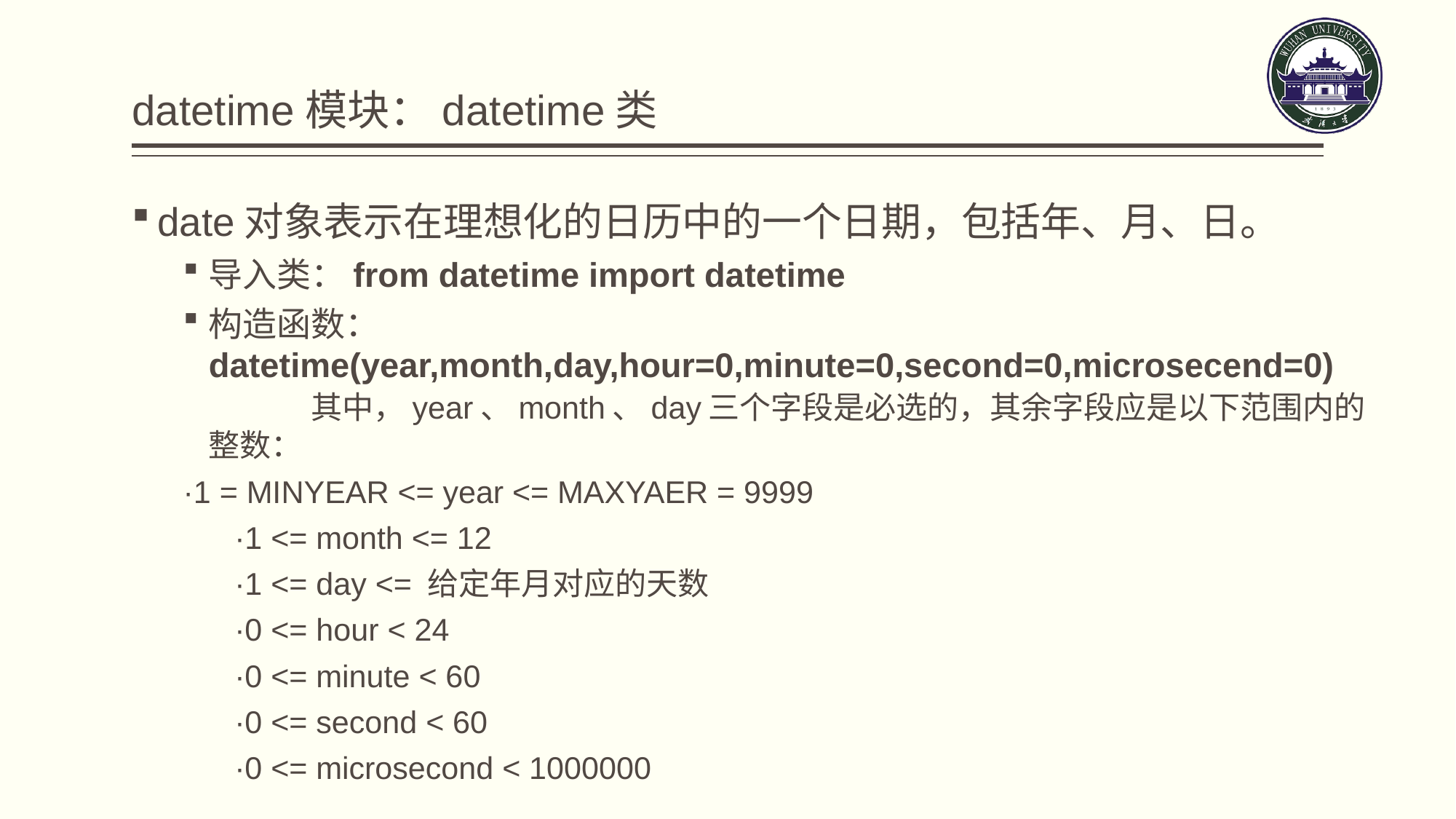

# datetime模块：datetime类
date对象表示在理想化的日历中的一个日期，包括年、月、日。
导入类：from datetime import datetime
构造函数：datetime(year,month,day,hour=0,minute=0,second=0,microsecend=0) 	其中，year、month、day三个字段是必选的，其余字段应是以下范围内的整数：
	·1 = MINYEAR <= year <= MAXYAER = 9999
·1 <= month <= 12
·1 <= day <= 给定年月对应的天数
·0 <= hour < 24
·0 <= minute < 60
·0 <= second < 60
·0 <= microsecond < 1000000